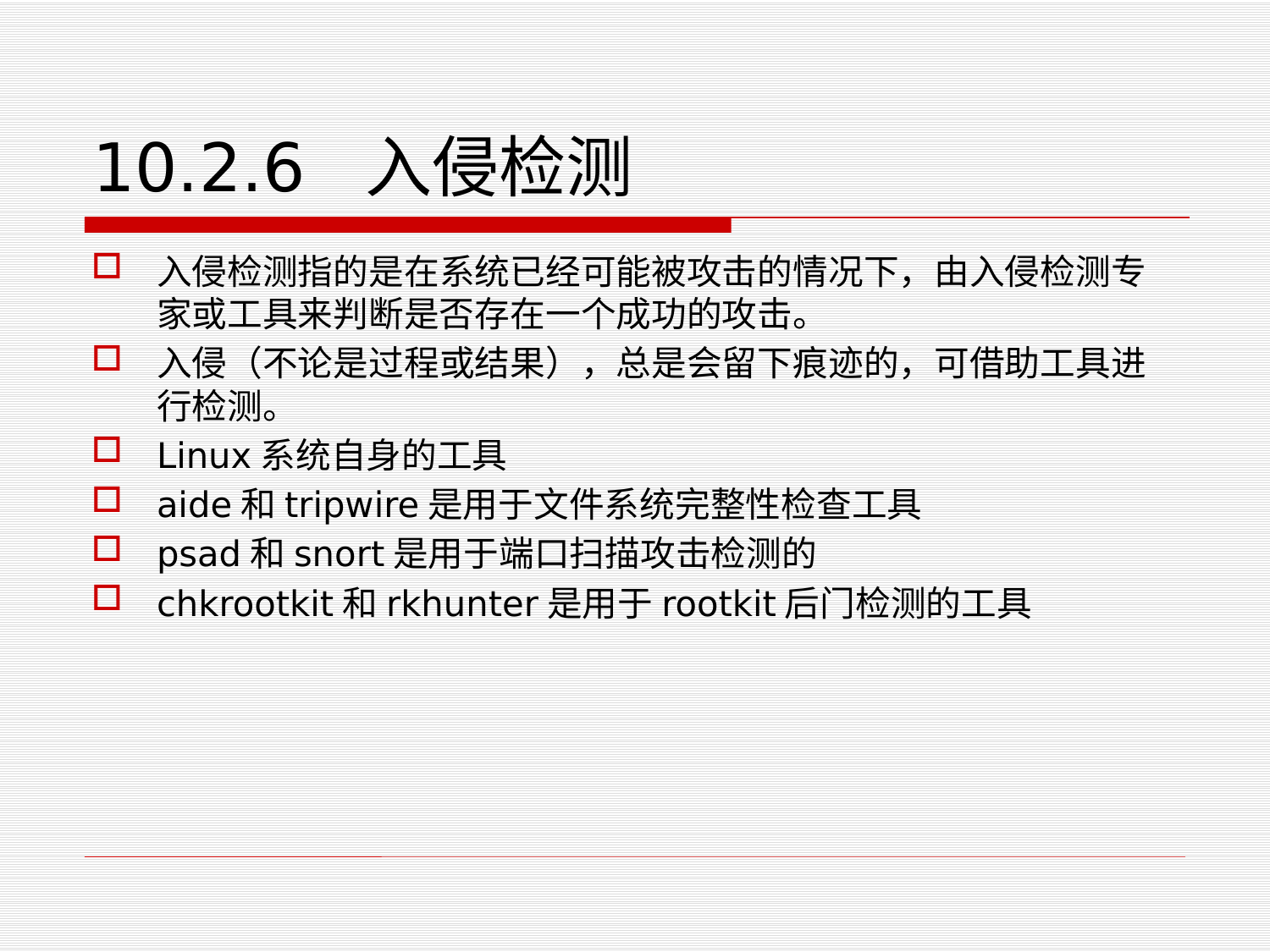

# 10.2.6  入侵检测
入侵检测指的是在系统已经可能被攻击的情况下，由入侵检测专家或工具来判断是否存在一个成功的攻击。
入侵（不论是过程或结果），总是会留下痕迹的，可借助工具进行检测。
Linux系统自身的工具
aide和tripwire是用于文件系统完整性检查工具
psad和snort是用于端口扫描攻击检测的
chkrootkit和rkhunter是用于rootkit后门检测的工具